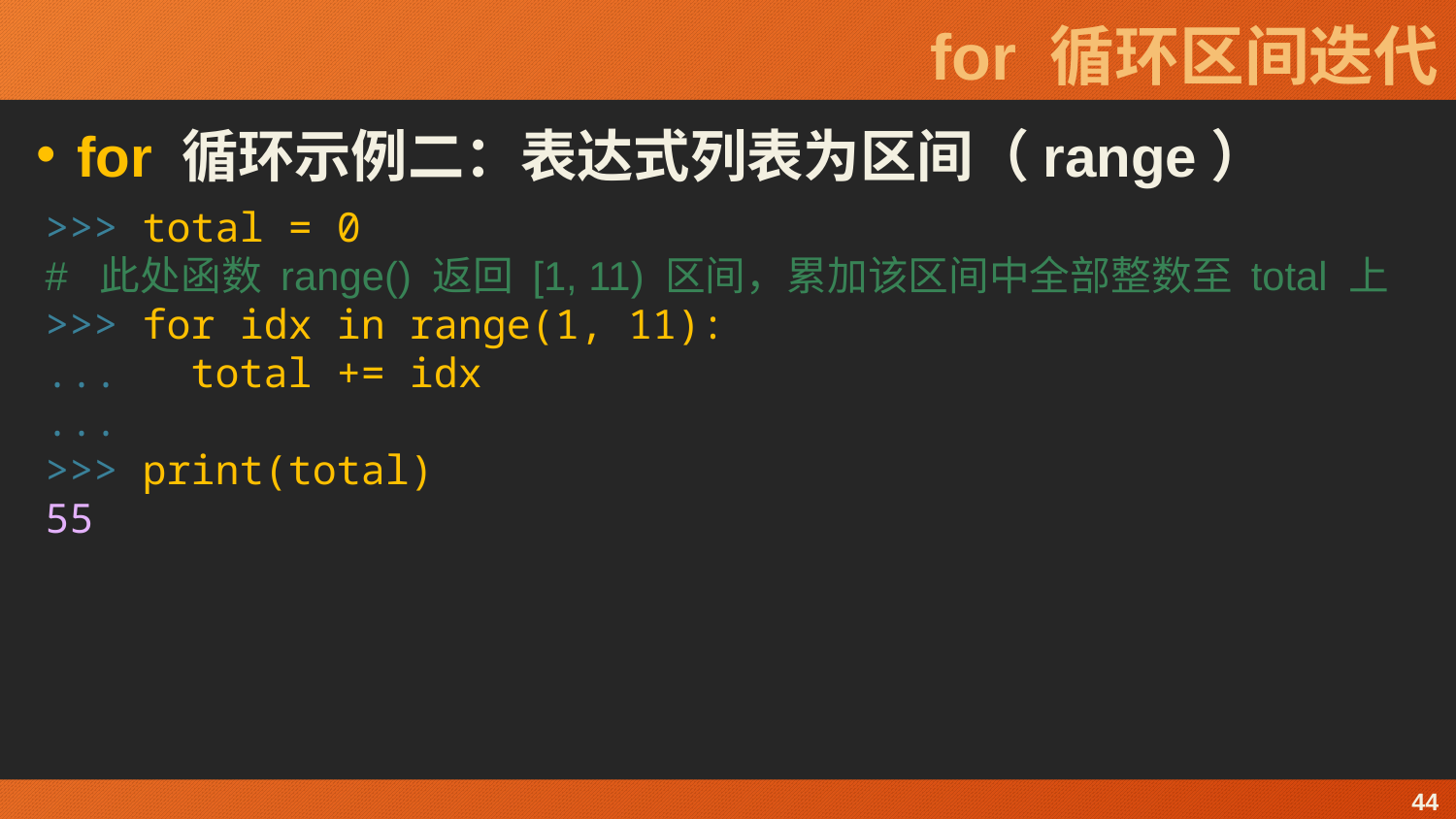

# for 循环区间迭代
for 循环示例二：表达式列表为区间（range）
>>> total = 0
#  此处函数 range() 返回 [1, 11) 区间，累加该区间中全部整数至 total 上
>>> for idx in range(1, 11):
...   total += idx
...
>>> print(total)
55
44